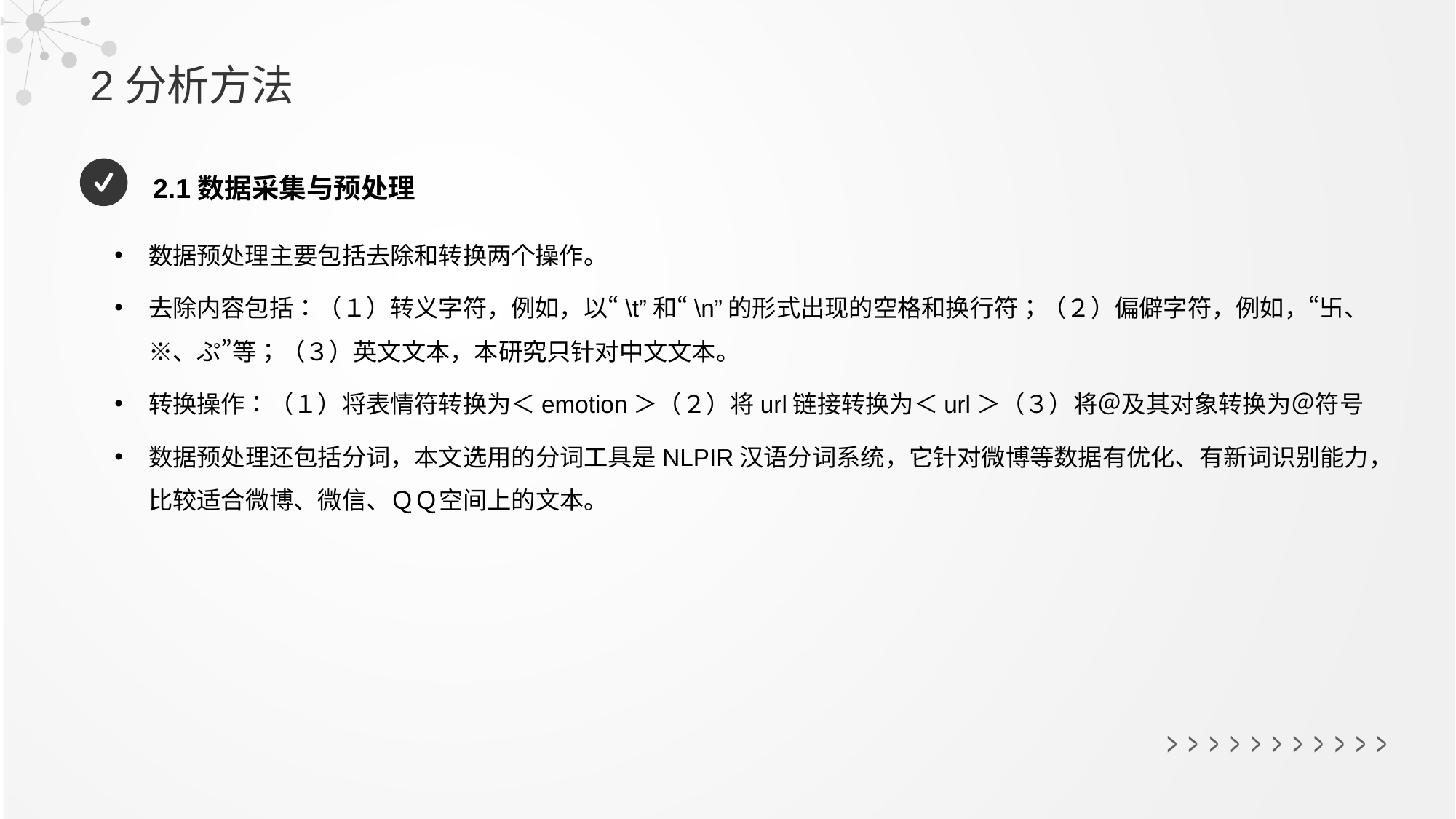

2分析方法
2.1数据采集与预处理

数据预处理主要包括去除和转换两个操作。
去除内容包括：（１）转义字符，例如，以“\t”和“\n”的形式出现的空格和换行符；（２）偏僻字符，例如，“卐、※、ぷ”等；（３）英文文本，本研究只针对中文文本。
转换操作：（１）将表情符转换为＜emotion＞（２）将url链接转换为＜url＞（３）将＠及其对象转换为＠符号
数据预处理还包括分词，本文选用的分词工具是NLPIR汉语分词系统，它针对微博等数据有优化、有新词识别能力，比较适合微博、微信、ＱＱ空间上的文本。